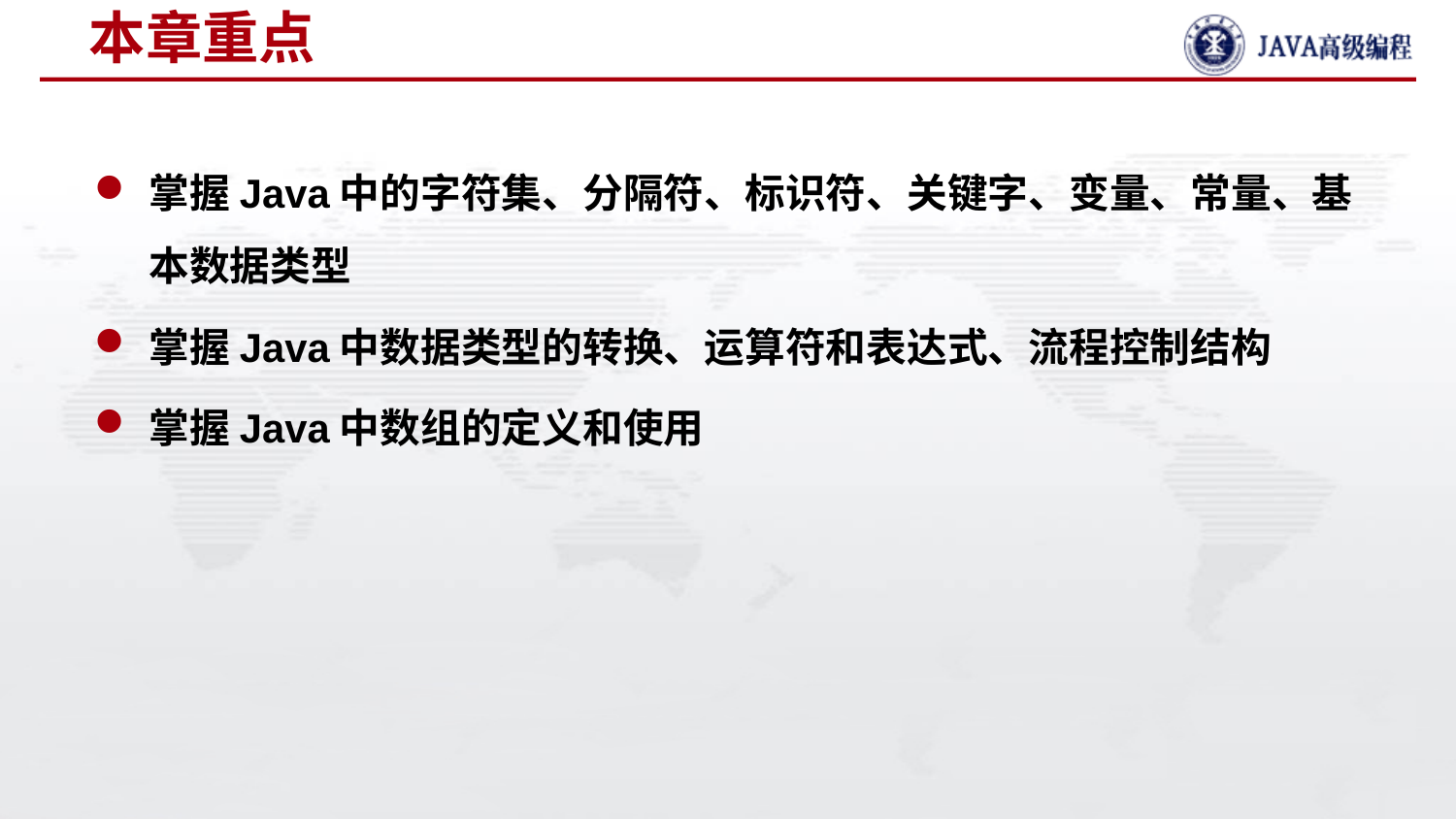

# 本章重点
掌握Java中的字符集、分隔符、标识符、关键字、变量、常量、基本数据类型
掌握Java中数据类型的转换、运算符和表达式、流程控制结构
掌握Java中数组的定义和使用